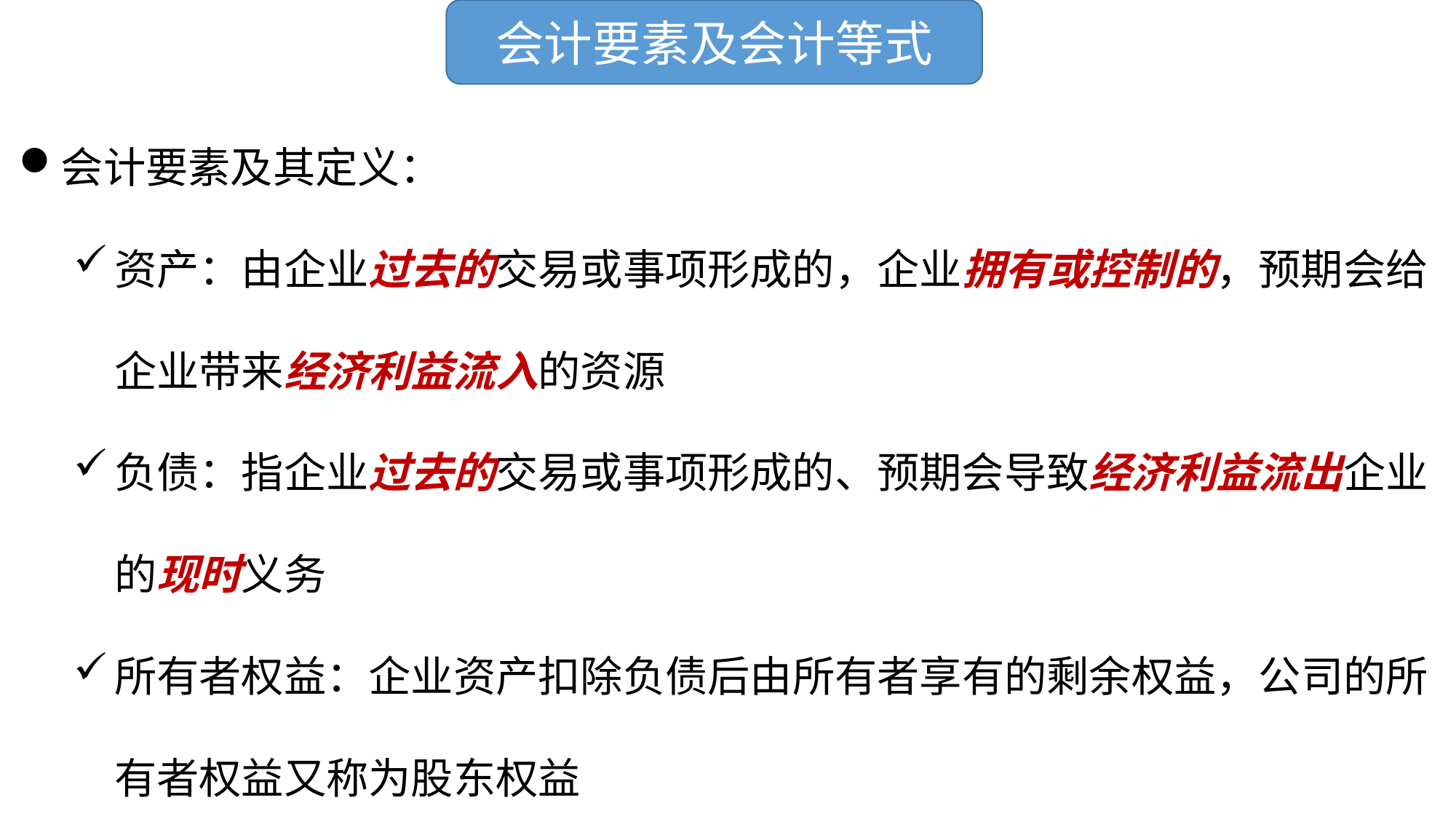

会计要素及会计等式
会计要素及其定义：
资产：由企业过去的交易或事项形成的，企业拥有或控制的，预期会给企业带来经济利益流入的资源
负债：指企业过去的交易或事项形成的、预期会导致经济利益流出企业的现时义务
所有者权益：企业资产扣除负债后由所有者享有的剩余权益，公司的所有者权益又称为股东权益